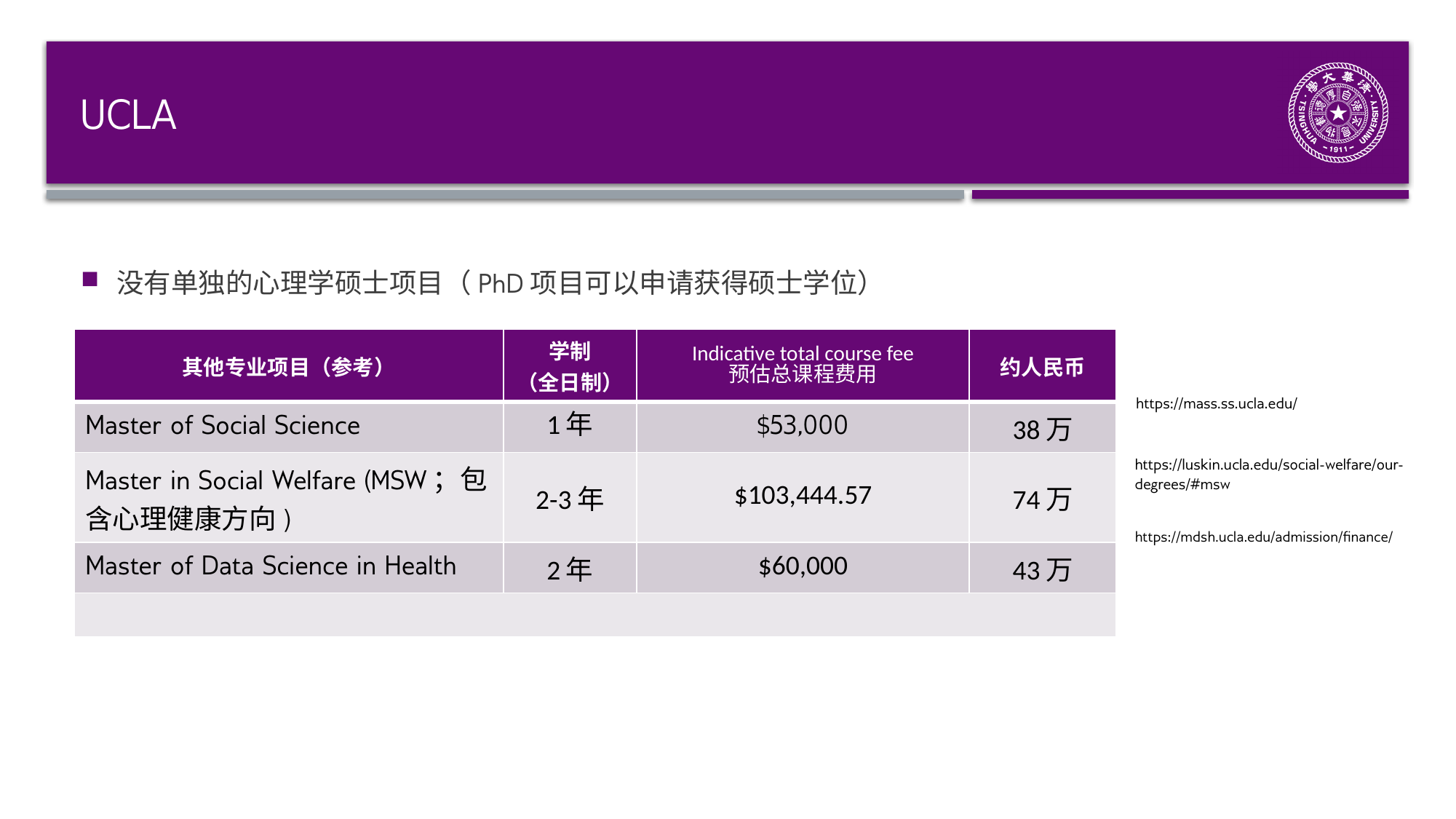

# UCLA
没有单独的心理学硕士项目（PhD项目可以申请获得硕士学位）
| 其他专业项目（参考） | 学制 （全日制） | Indicative total course fee 预估总课程费用 | 约人民币 |
| --- | --- | --- | --- |
| Master of Social Science | 1年 | $53,000 | 38万 |
| Master in Social Welfare (MSW；包含心理健康方向) | 2-3年 | $103,444.57 | 74万 |
| Master of Data Science in Health | 2年 | $60,000 | 43万 |
|  |  |  |  |
https://mass.ss.ucla.edu/
https://luskin.ucla.edu/social-welfare/our-degrees/#msw
https://mdsh.ucla.edu/admission/finance/